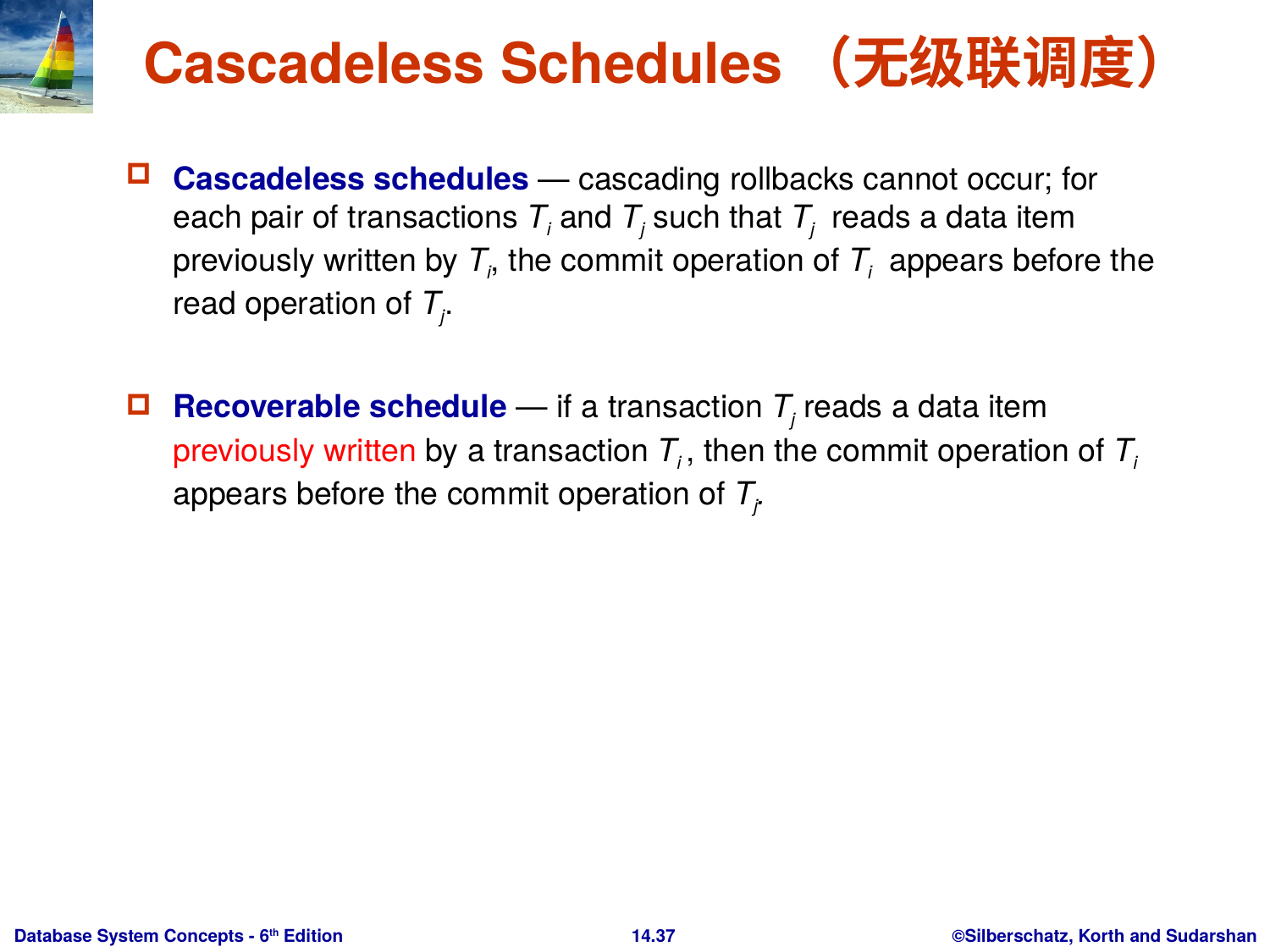

# Cascadeless Schedules（无级联调度）
Cascadeless schedules — cascading rollbacks cannot occur; for each pair of transactions Ti and Tj such that Tj  reads a data item previously written by Ti, the commit operation of Ti  appears before the read operation of Tj.

Recoverable schedule — if a transaction Tj reads a data item previously written by a transaction Ti , then the commit operation of Ti  appears before the commit operation of Tj.